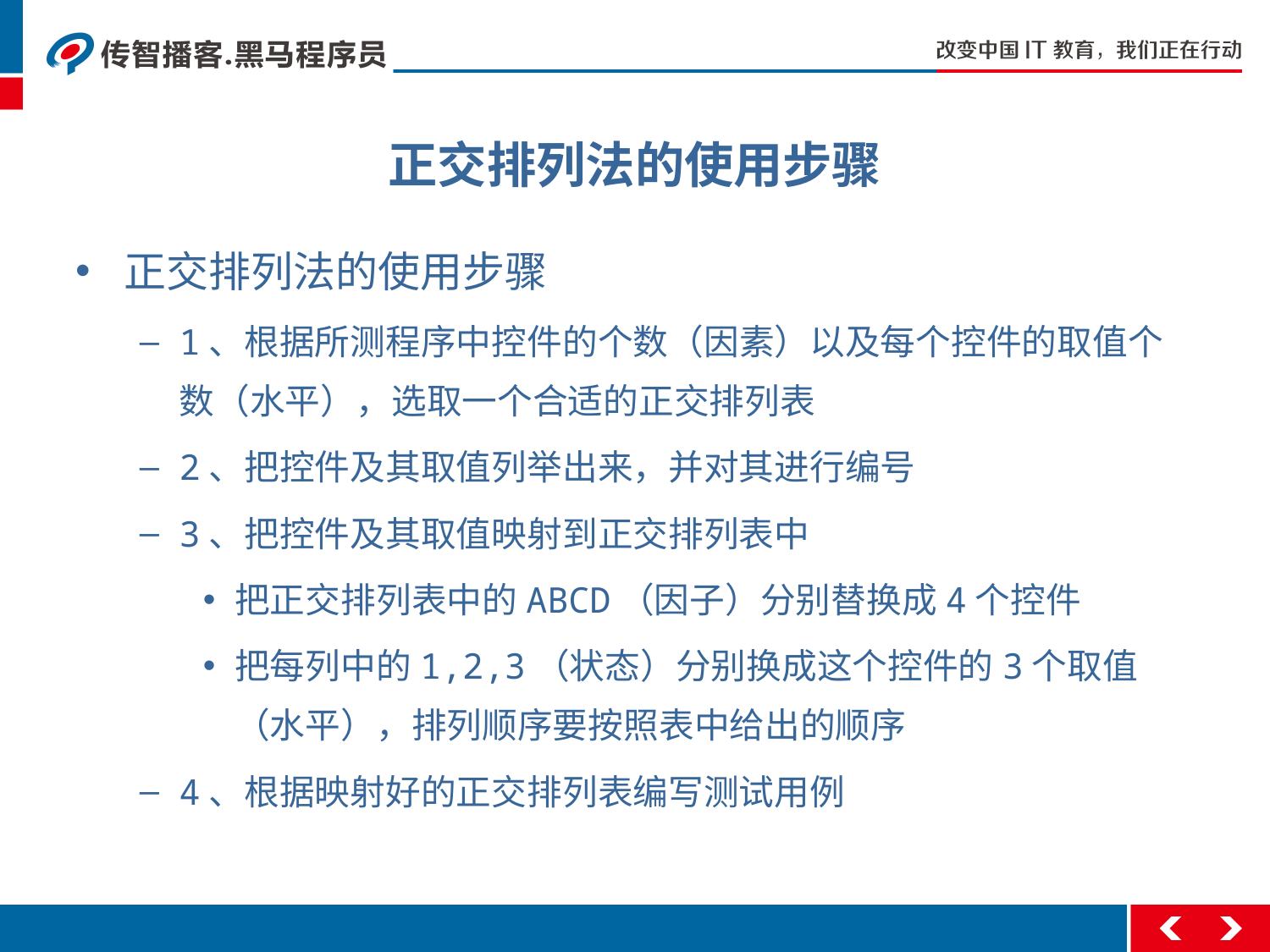

# 正交排列法的使用步骤
正交排列法的使用步骤
1、根据所测程序中控件的个数（因素）以及每个控件的取值个数（水平），选取一个合适的正交排列表
2、把控件及其取值列举出来，并对其进行编号
3、把控件及其取值映射到正交排列表中
把正交排列表中的ABCD（因子）分别替换成4个控件
把每列中的1,2,3（状态）分别换成这个控件的3个取值（水平），排列顺序要按照表中给出的顺序
4、根据映射好的正交排列表编写测试用例